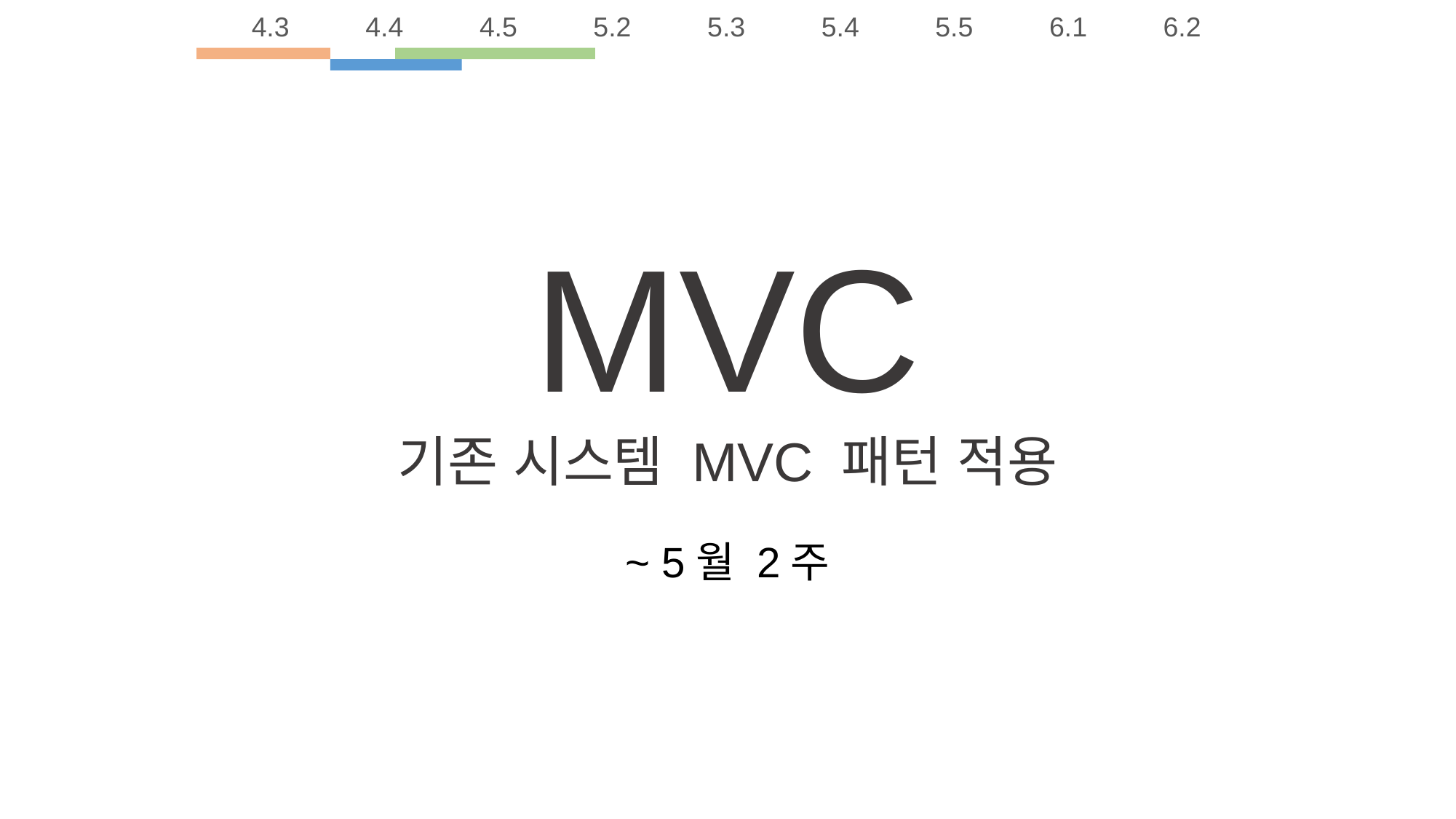

4.3          4.4          4.5          5.2          5.3          5.4          5.5          6.1          6.2

MVC
기존 시스템 MVC 패턴 적용
~ 5월 2주